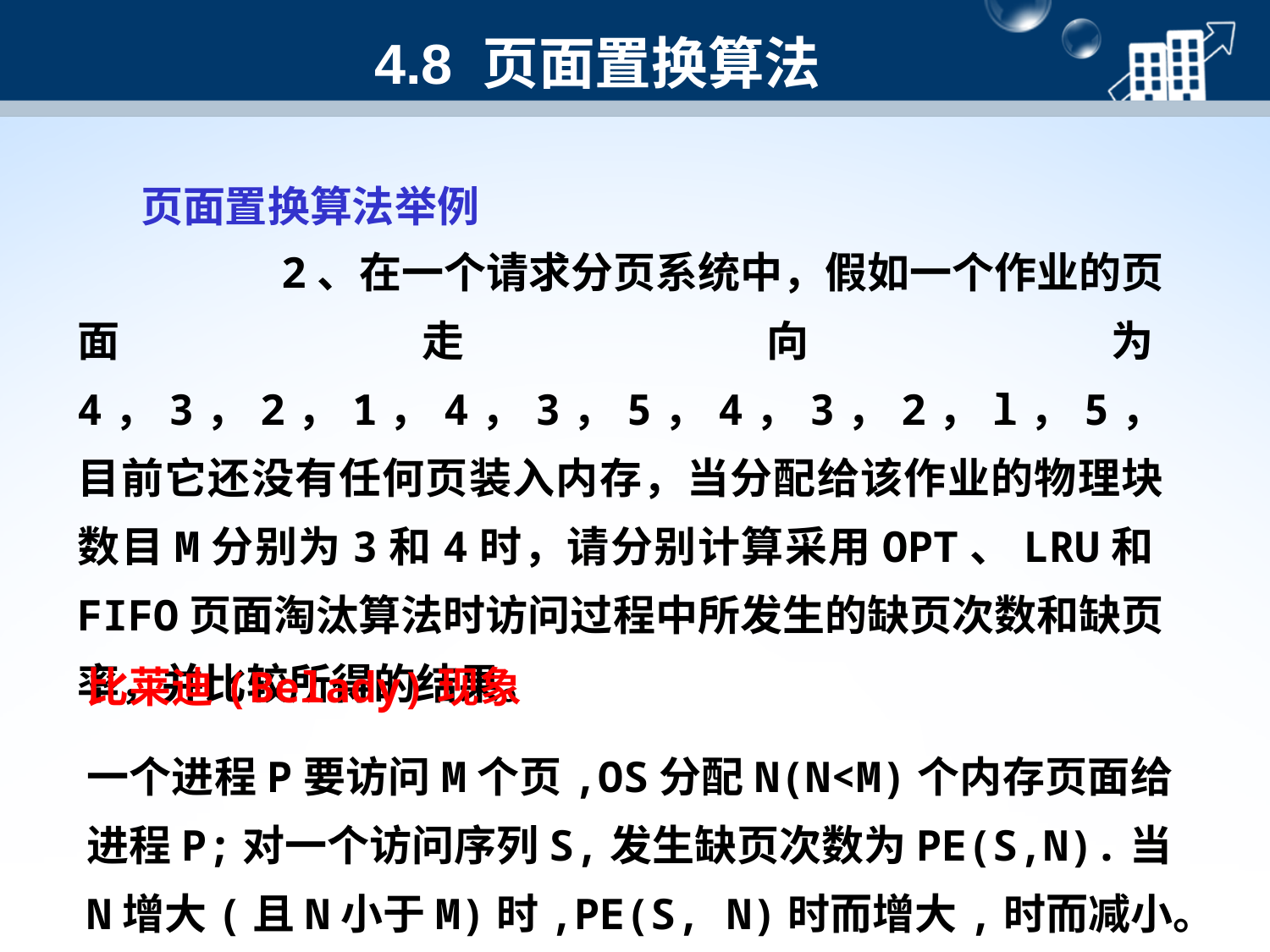

4.8 页面置换算法
页面置换算法举例
        2、在一个请求分页系统中，假如一个作业的页面走向为4，3，2，1，4，3，5，4，3，2，l，5，目前它还没有任何页装入内存，当分配给该作业的物理块数目M分别为3和4时，请分别计算采用OPT、LRU和FIFO页面淘汰算法时访问过程中所发生的缺页次数和缺页率，并比较所得的结果。
比莱迪(Belady)现象
一个进程P要访问M个页,OS分配N(N<M)个内存页面给进程P;对一个访问序列S,发生缺页次数为PE(S,N).当N增大(且N小于M)时,PE(S, N)时而增大,时而减小。